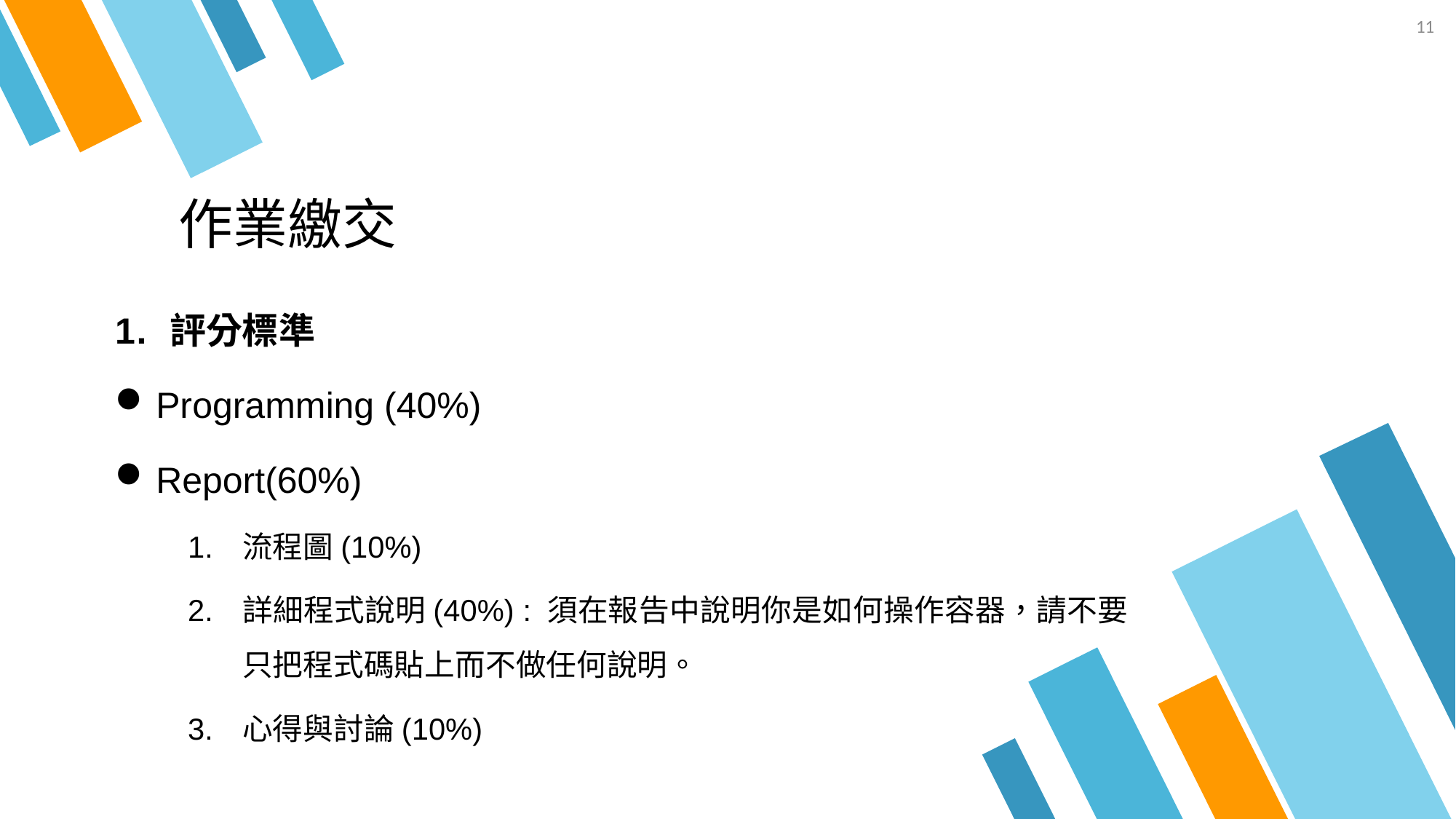

11
# 作業繳交
評分標準
Programming (40%)
Report(60%)
流程圖(10%)
詳細程式說明(40%) : 須在報告中說明你是如何操作容器，請不要只把程式碼貼上而不做任何說明。
心得與討論(10%)